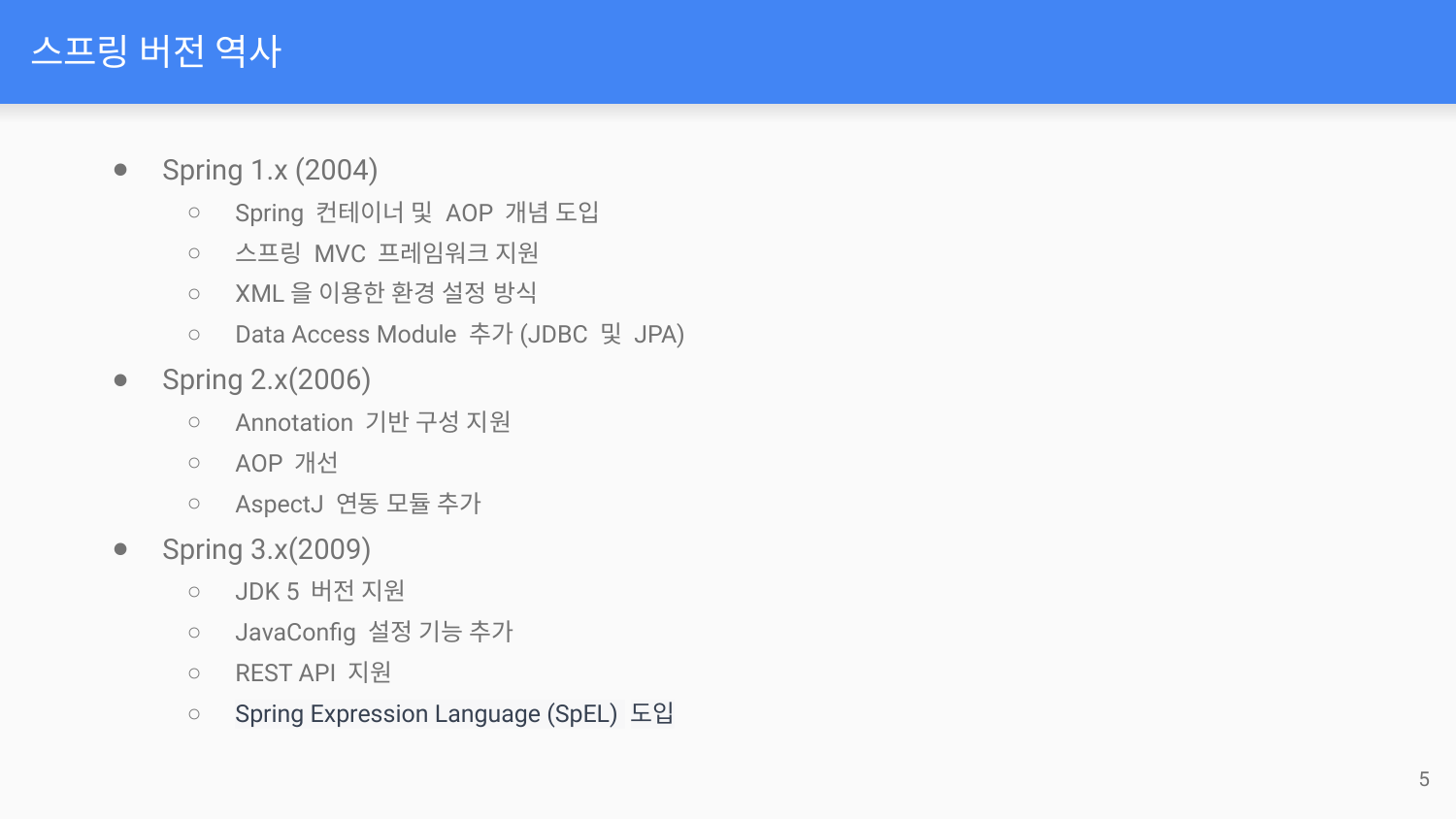

# 스프링 버전 역사
Spring 1.x (2004)
Spring 컨테이너 및 AOP 개념 도입
스프링 MVC 프레임워크 지원
XML을 이용한 환경 설정 방식
Data Access Module 추가(JDBC 및 JPA)
Spring 2.x(2006)
Annotation 기반 구성 지원
AOP 개선
AspectJ 연동 모듈 추가
Spring 3.x(2009)
JDK 5 버전 지원
JavaConfig 설정 기능 추가
REST API 지원
Spring Expression Language (SpEL) 도입
5